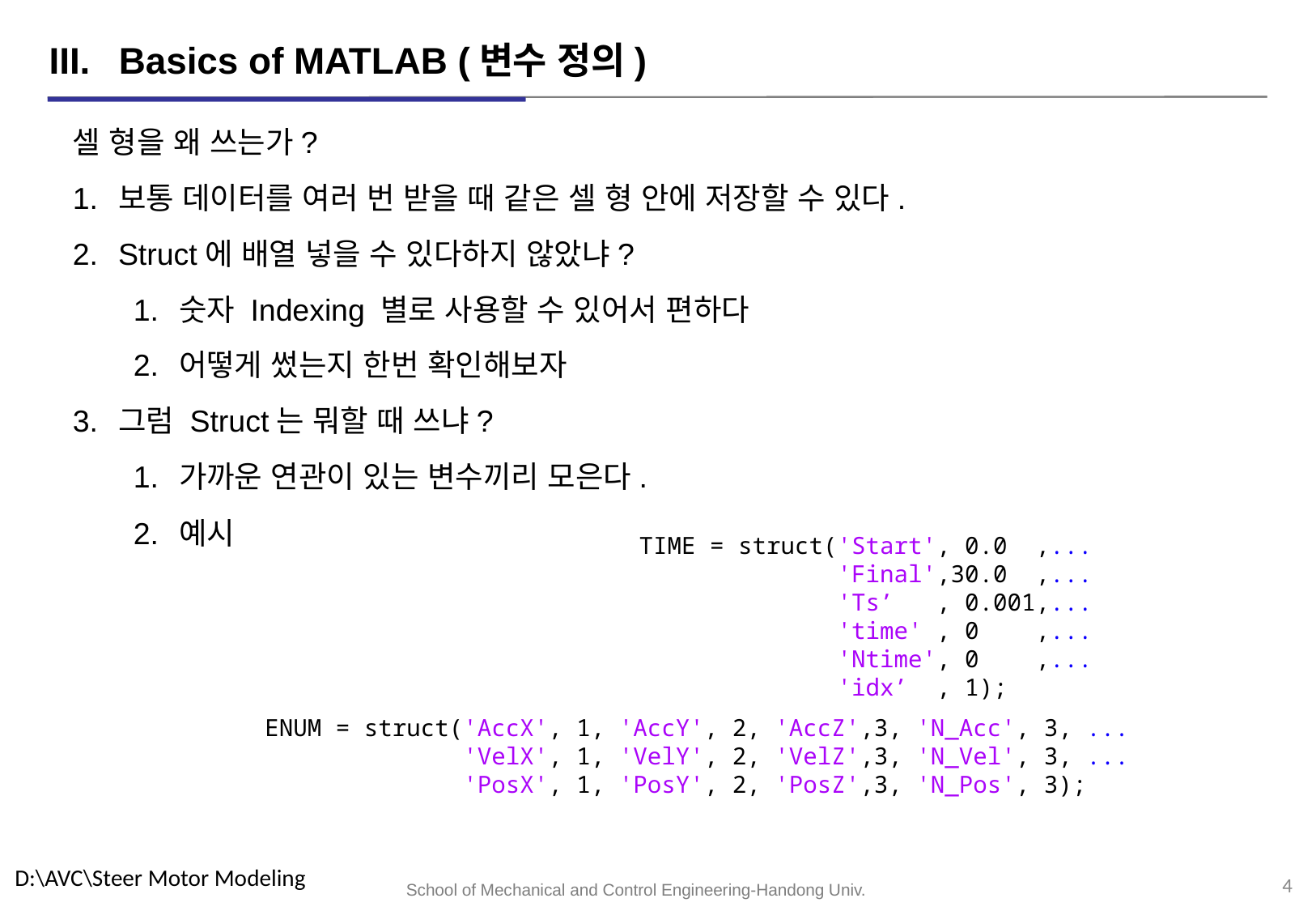

# III.	Basics of MATLAB (변수 정의)

셀 형을 왜 쓰는가?
보통 데이터를 여러 번 받을 때 같은 셀 형 안에 저장할 수 있다.
Struct에 배열 넣을 수 있다하지 않았냐?
숫자 Indexing 별로 사용할 수 있어서 편하다
어떻게 썼는지 한번 확인해보자
그럼 Struct는 뭐할 때 쓰냐?
가까운 연관이 있는 변수끼리 모은다.
예시
TIME = struct('Start', 0.0  ,...
              'Final',30.0  ,...
              'Ts’   , 0.001,...
              'time' , 0    ,...
              'Ntime', 0    ,...
              'idx’  , 1);
ENUM = struct('AccX', 1, 'AccY', 2, 'AccZ',3, 'N_Acc', 3, ...
              'VelX', 1, 'VelY', 2, 'VelZ',3, 'N_Vel', 3, ...
              'PosX', 1, 'PosY', 2, 'PosZ',3, 'N_Pos', 3);
D:\AVC\Steer Motor Modeling
4
School of Mechanical and Control Engineering-Handong Univ.